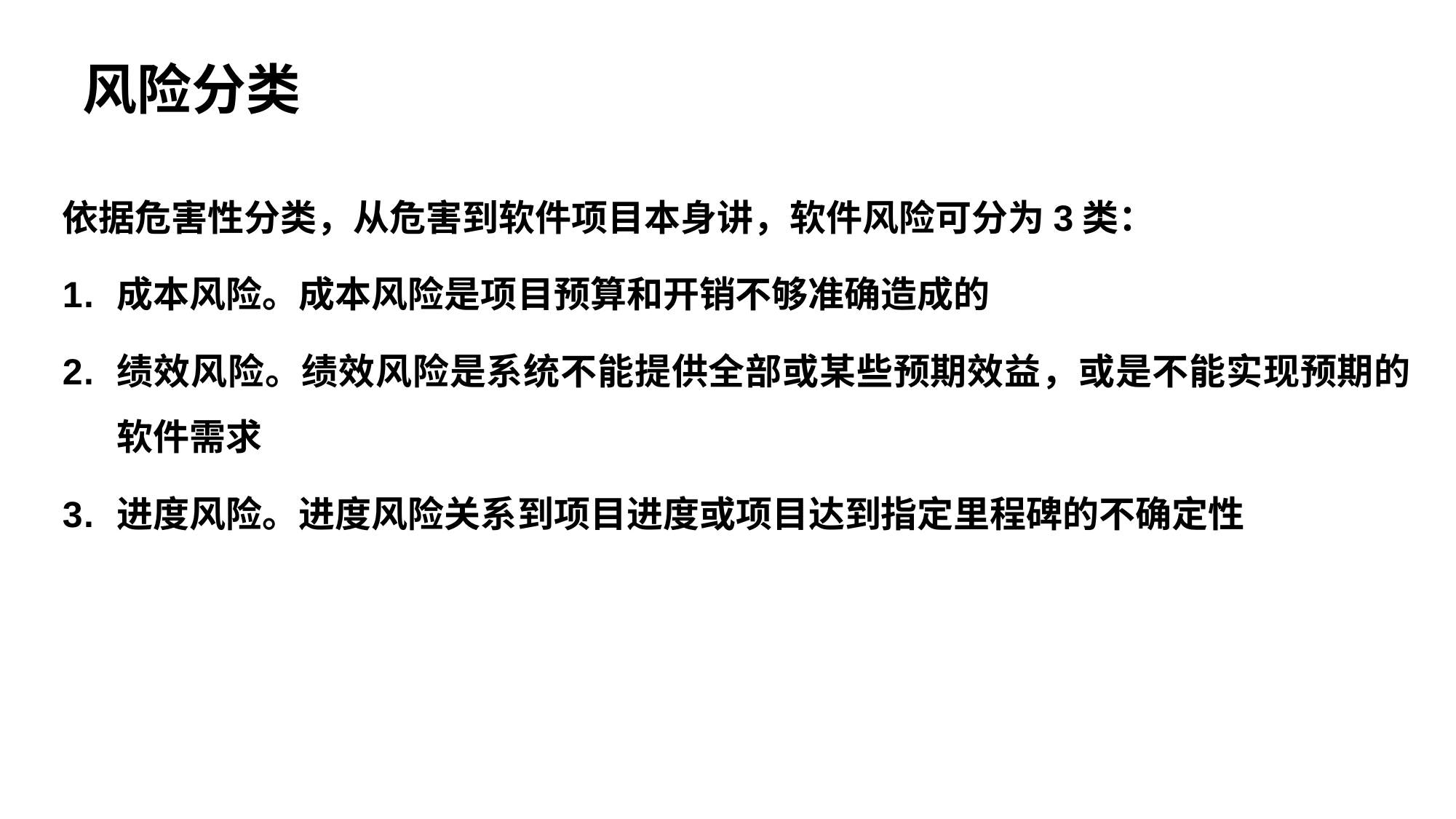

风险分类
依据危害性分类，从危害到软件项目本身讲，软件风险可分为3类：
成本风险。成本风险是项目预算和开销不够准确造成的
绩效风险。绩效风险是系统不能提供全部或某些预期效益，或是不能实现预期的软件需求
进度风险。进度风险关系到项目进度或项目达到指定里程碑的不确定性